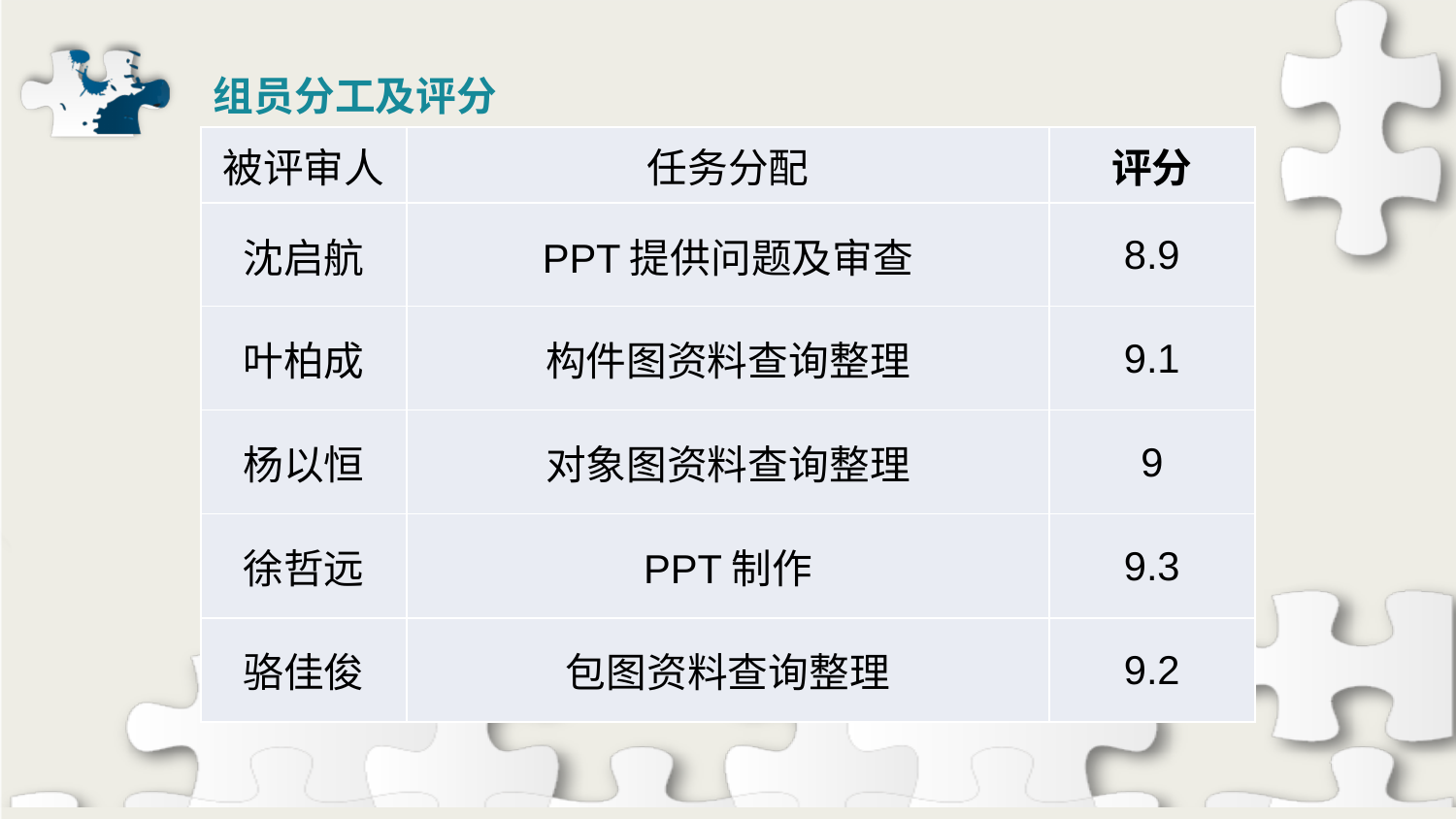

组员分工及评分
| 被评审人 | 任务分配 | 评分 |
| --- | --- | --- |
| 沈启航 | PPT提供问题及审查 | 8.9 |
| 叶柏成 | 构件图资料查询整理 | 9.1 |
| 杨以恒 | 对象图资料查询整理 | 9 |
| 徐哲远 | PPT制作 | 9.3 |
| 骆佳俊 | 包图资料查询整理 | 9.2 |